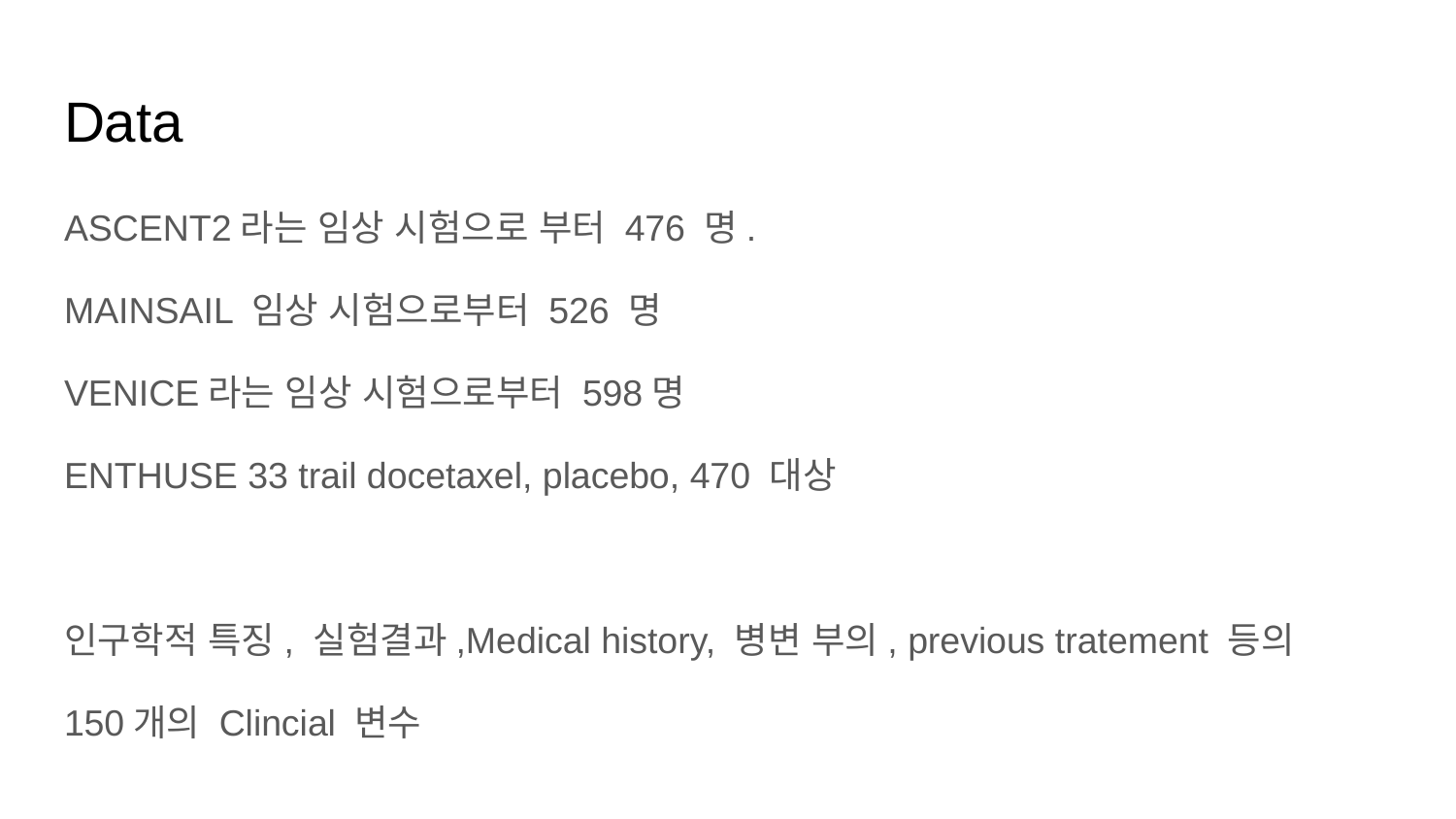

# Data
ASCENT2라는 임상 시험으로 부터 476 명.
MAINSAIL 임상 시험으로부터 526 명
VENICE라는 임상 시험으로부터 598명
ENTHUSE 33 trail docetaxel, placebo, 470 대상

인구학적 특징, 실험결과,Medical history, 병변 부의, previous tratement 등의
150개의 Clincial 변수